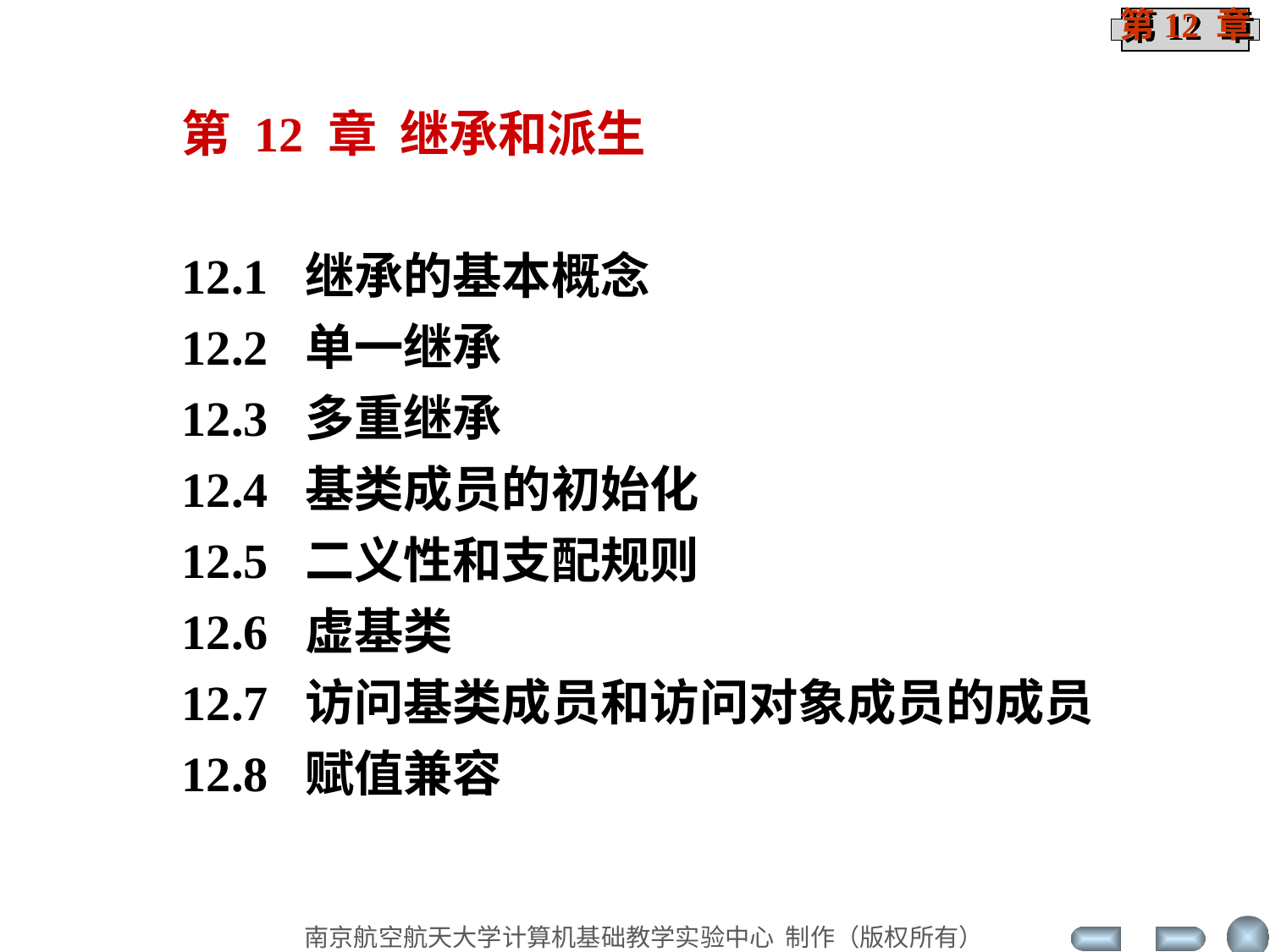

第 12 章  继承和派生

12.1  继承的基本概念
12.2  单一继承
12.3  多重继承
12.4  基类成员的初始化
12.5  二义性和支配规则
12.6  虚基类
12.7  访问基类成员和访问对象成员的成员
12.8  赋值兼容